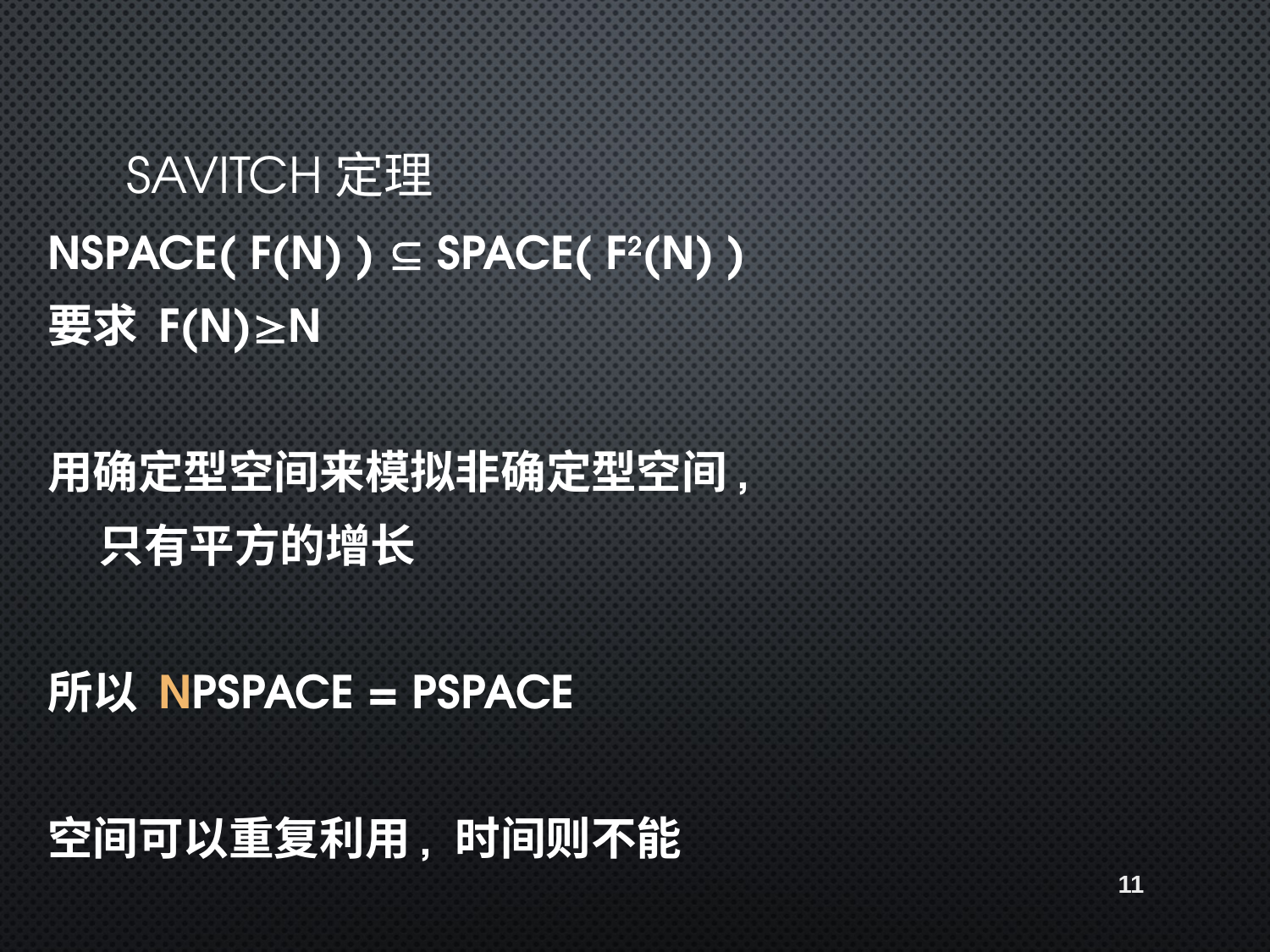

# Savitch定理
NSPACE( f(n) ) ⊆ SPACE( f2(n) )
要求 f(n)≥n

用确定型空间来模拟非确定型空间,
    只有平方的增长

所以 NPSPACE = PSPACE

空间可以重复利用, 时间则不能
11